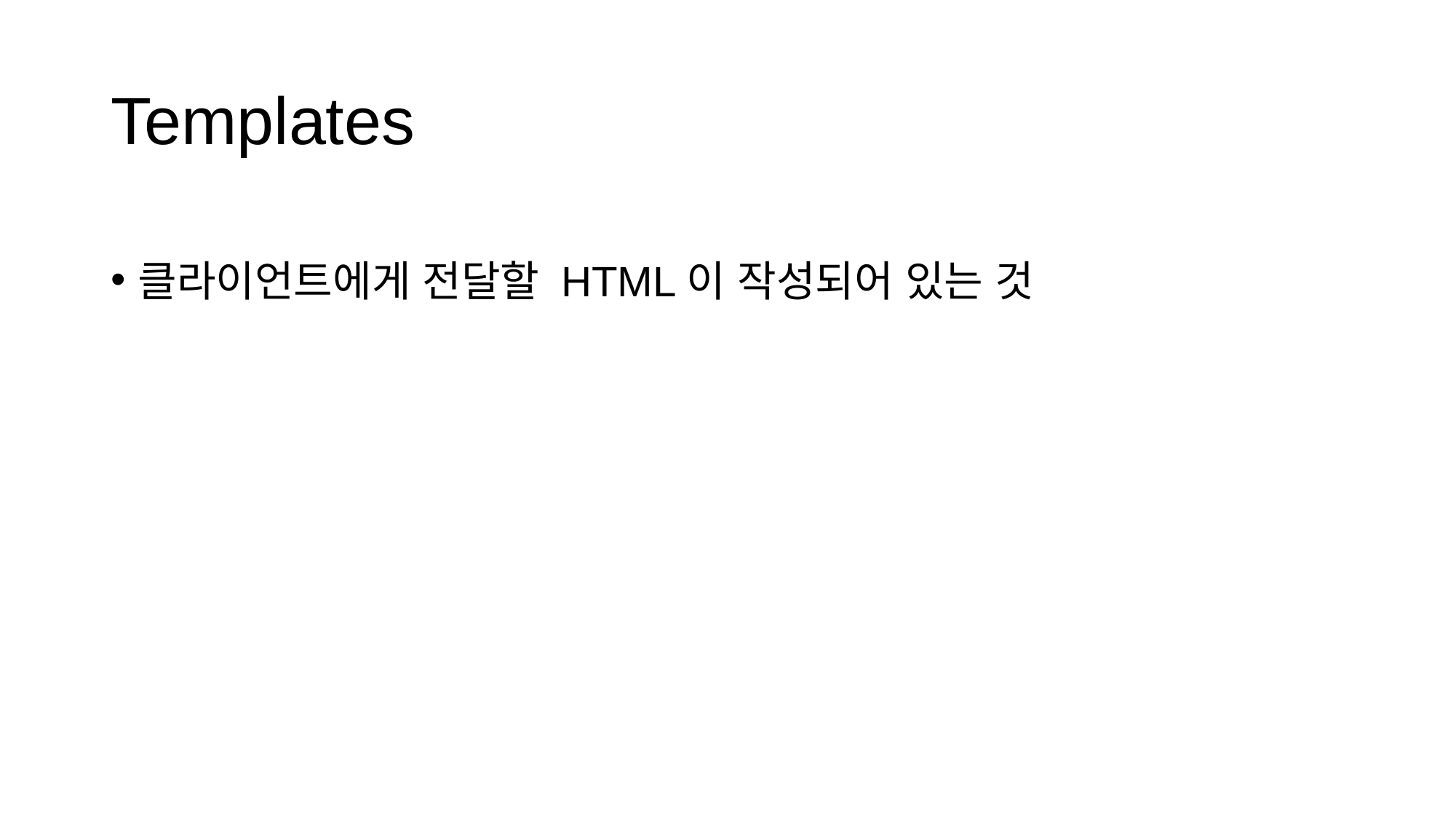

# Templates
클라이언트에게 전달할 HTML이 작성되어 있는 것